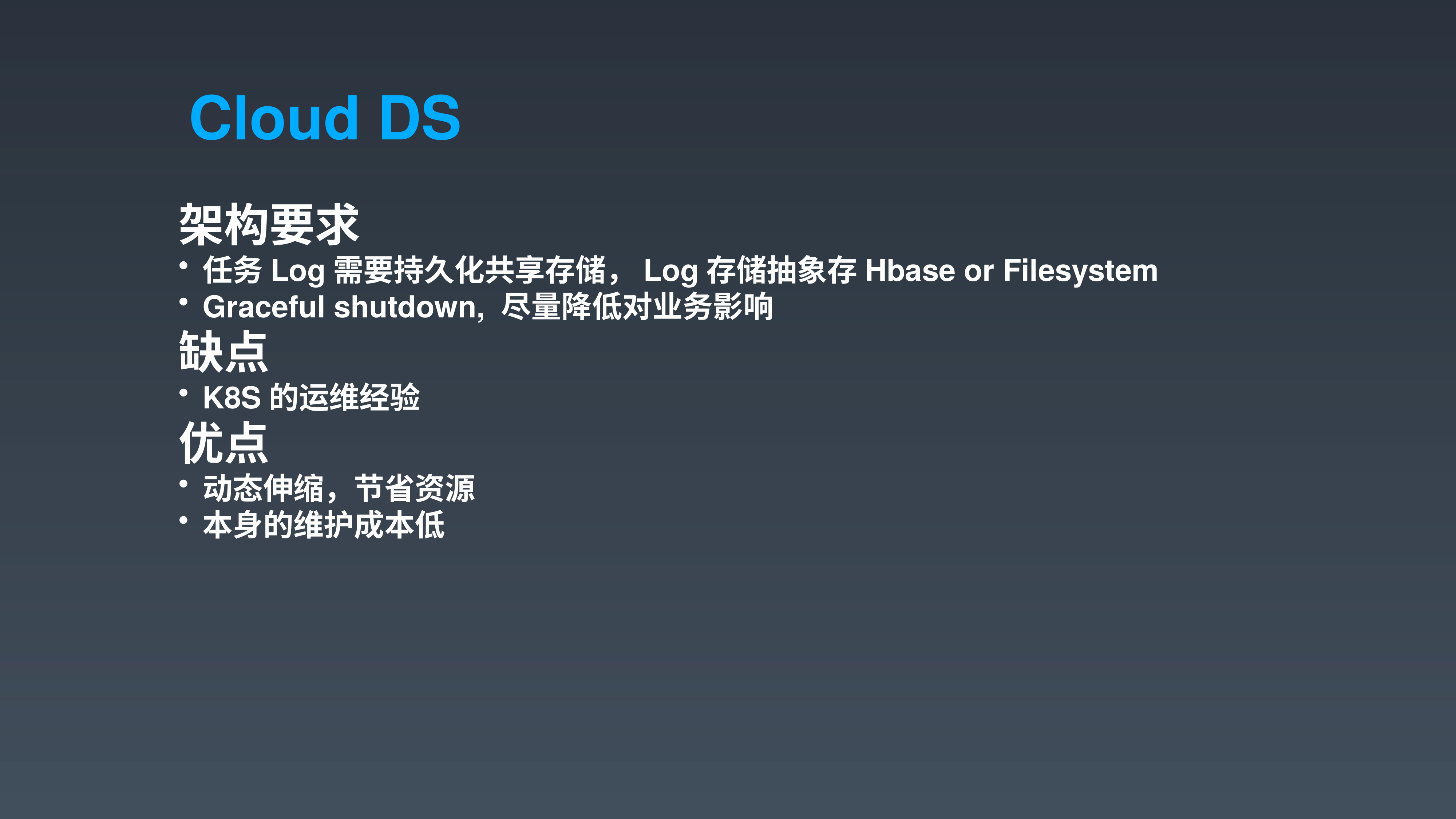

Cloud DS
架构要求
任务Log需要持久化共享存储，Log存储抽象存Hbase or Filesystem
Graceful shutdown, 尽量降低对业务影响
缺点
K8S的运维经验
优点
动态伸缩，节省资源
本身的维护成本低